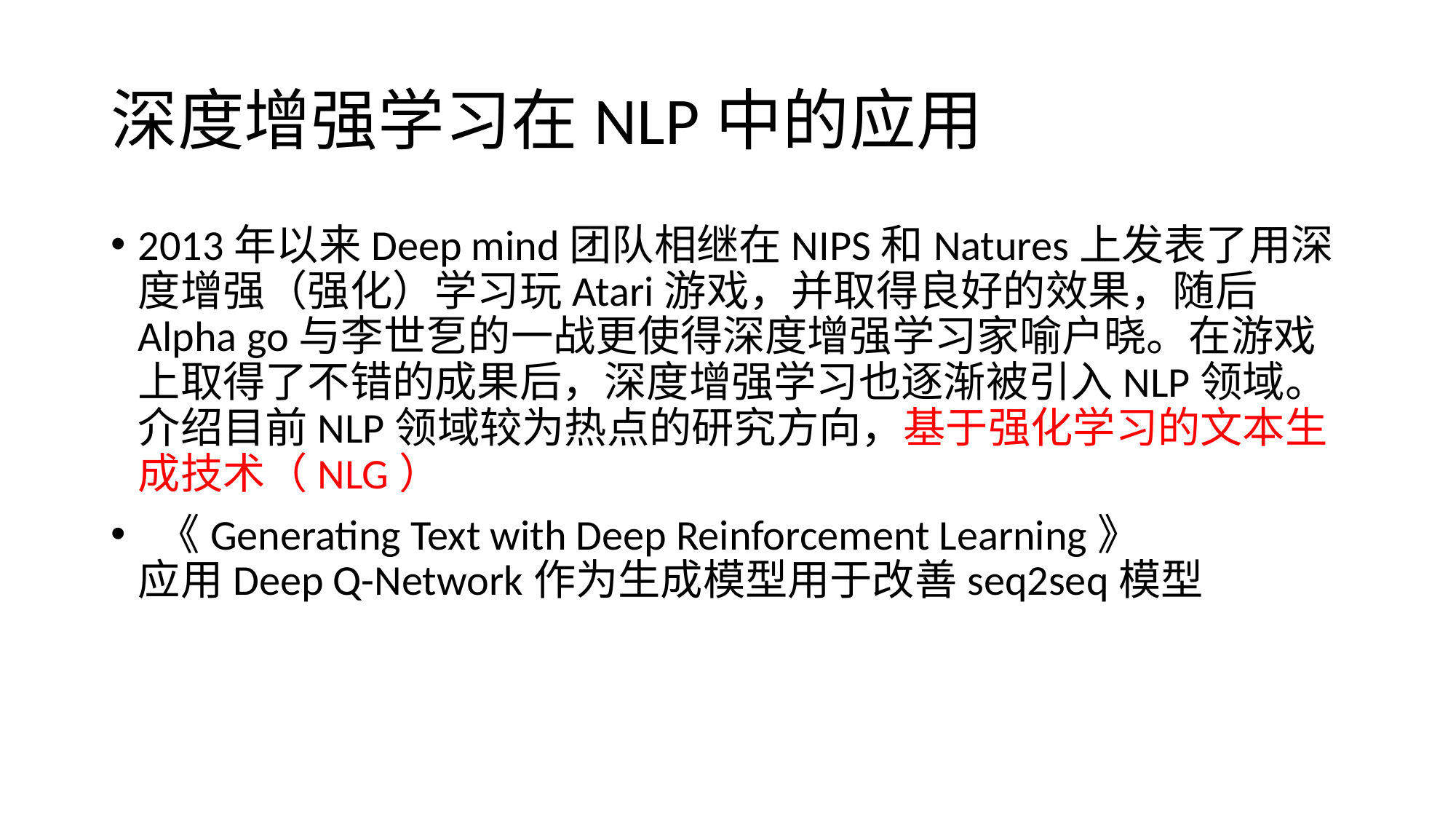

# 深度增强学习在NLP中的应用
2013年以来Deep mind团队相继在NIPS和Natures上发表了用深度增强（强化）学习玩Atari游戏，并取得良好的效果，随后Alpha go与李世乭的一战更使得深度增强学习家喻户晓。在游戏上取得了不错的成果后，深度增强学习也逐渐被引入NLP领域。介绍目前NLP领域较为热点的研究方向，基于强化学习的文本生成技术（NLG）
 《Generating Text with Deep Reinforcement Learning》
应用Deep Q-Network作为生成模型用于改善seq2seq模型